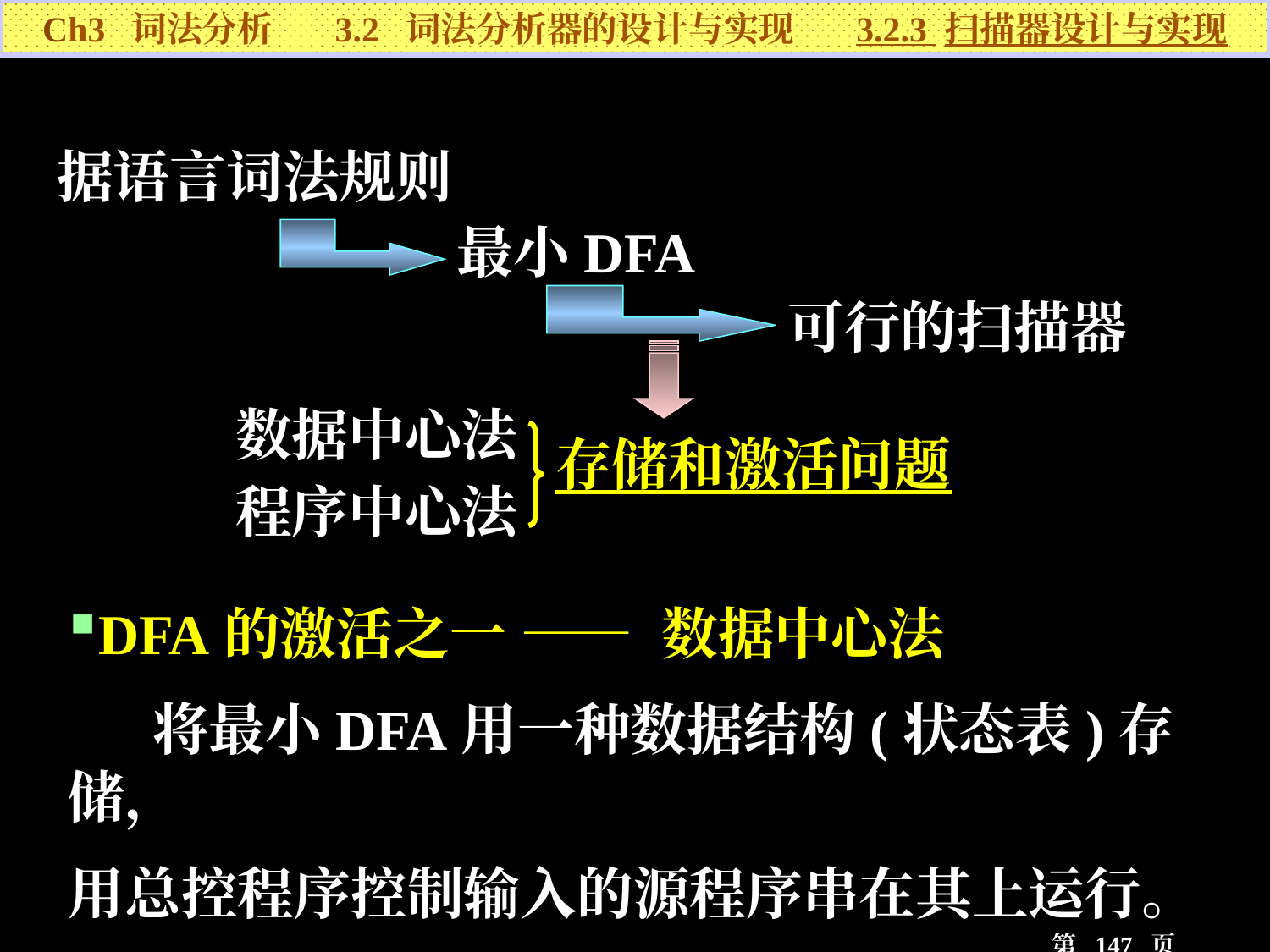

Ch3  词法分析      3.2  词法分析器的设计与实现      3.2.3 扫描器设计与实现
据语言词法规则

最小DFA
可行的扫描器

数据中心法
程序中心法

   存储和激活问题
DFA的激活之一 ——  数据中心法
     将最小DFA用一种数据结构(状态表)存储，
用总控程序控制输入的源程序串在其上运行。